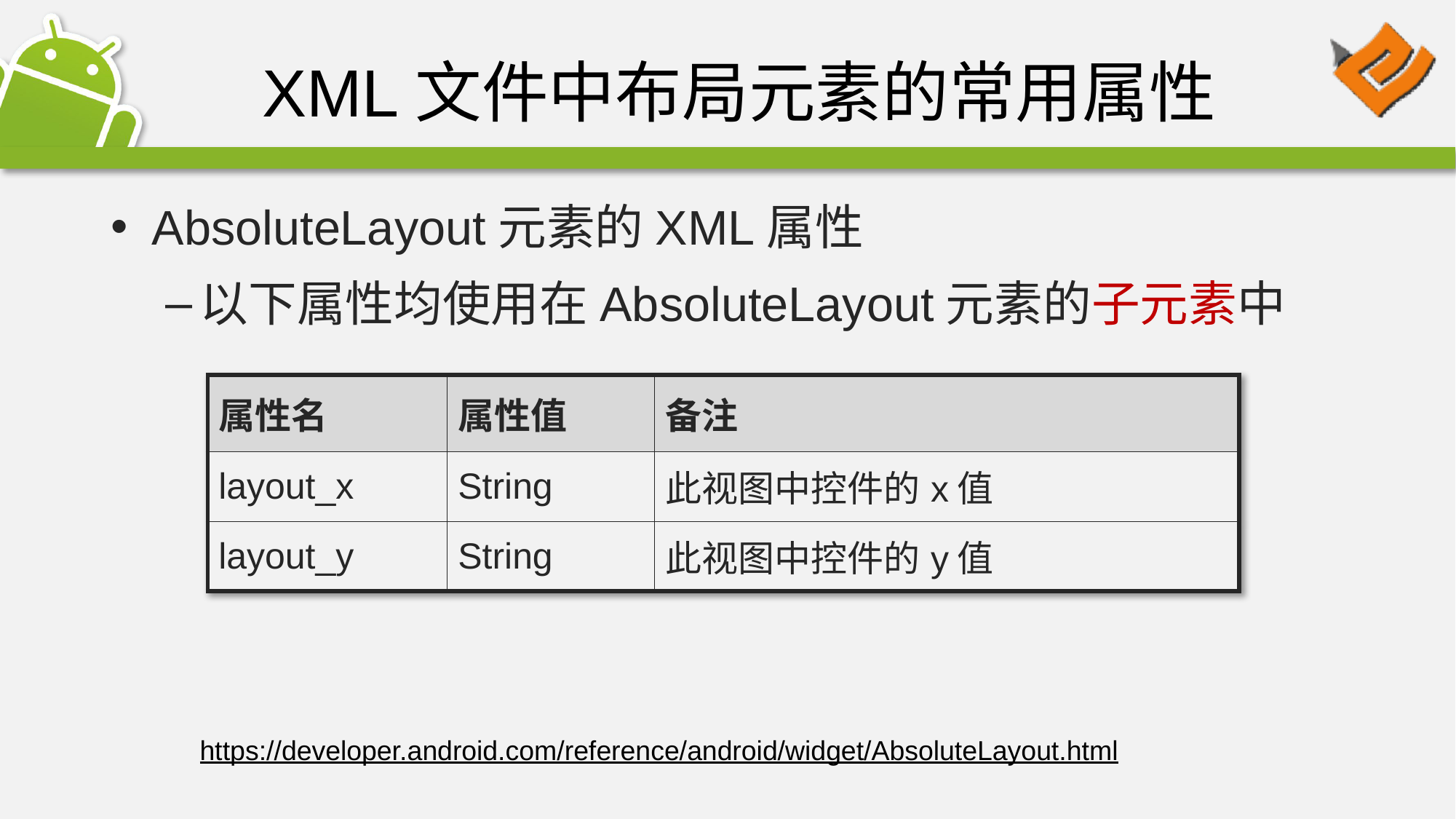

# XML文件中布局元素的常用属性
AbsoluteLayout元素的XML属性
以下属性均使用在AbsoluteLayout元素的子元素中
| 属性名 | 属性值 | 备注 |
| --- | --- | --- |
| layout\_x | String | 此视图中控件的x值 |
| layout\_y | String | 此视图中控件的y值 |
https://developer.android.com/reference/android/widget/AbsoluteLayout.html